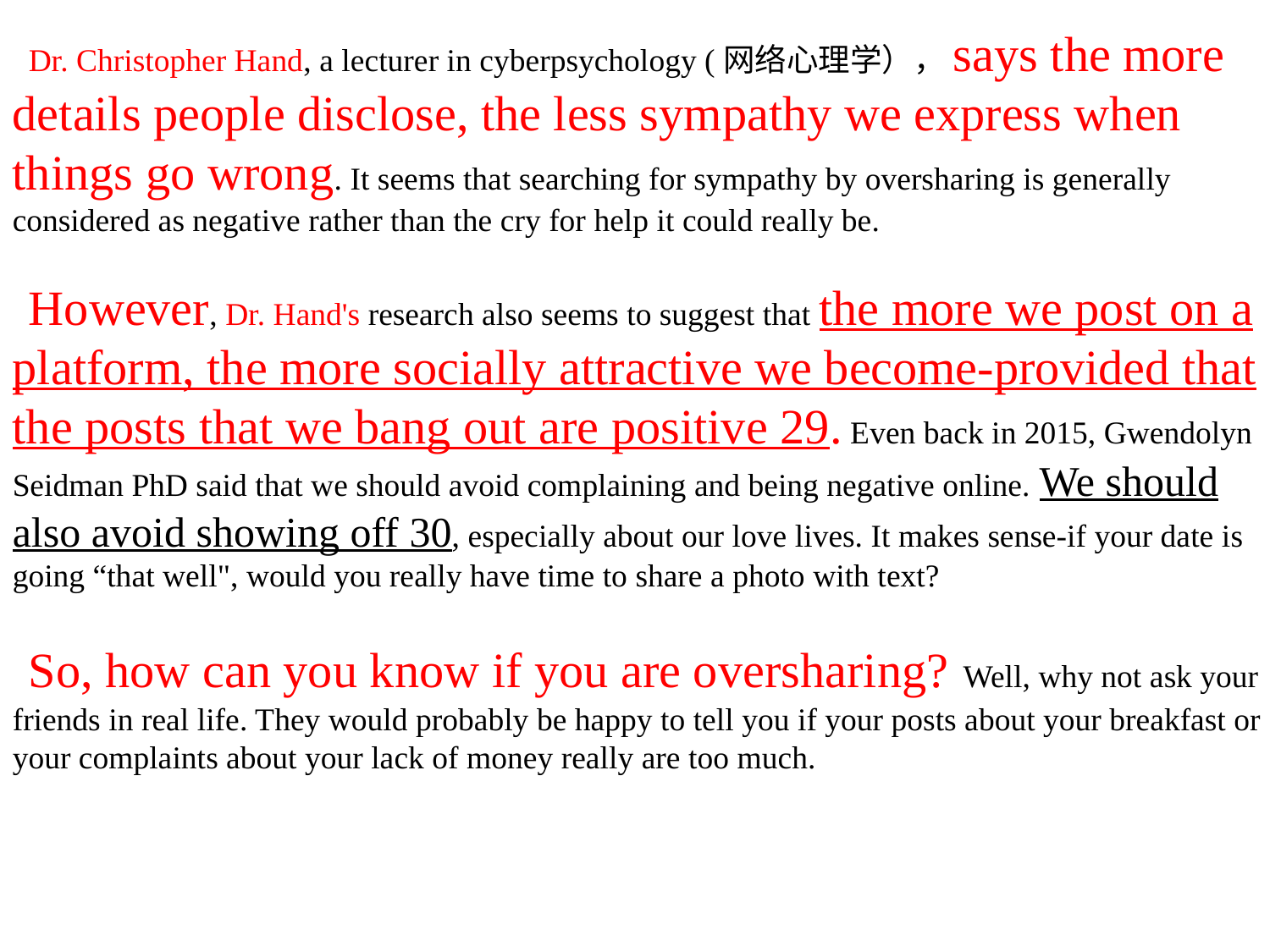

Dr. Christopher Hand, a lecturer in cyberpsychology (网络心理学），says the more details people disclose, the less sympathy we express when things go wrong. It seems that searching for sympathy by oversharing is generally considered as negative rather than the cry for help it could really be.

  However, Dr. Hand's research also seems to suggest that the more we post on a platform, the more socially attractive we become-provided that the posts that we bang out are positive 29. Even back in 2015, Gwendolyn Seidman PhD said that we should avoid complaining and being negative online. We should also avoid showing off 30, especially about our love lives. It makes sense-if your date is going “that well", would you really have time to share a photo with text?

  So, how can you know if you are oversharing? Well, why not ask your friends in real life. They would probably be happy to tell you if your posts about your breakfast or your complaints about your lack of money really are too much.